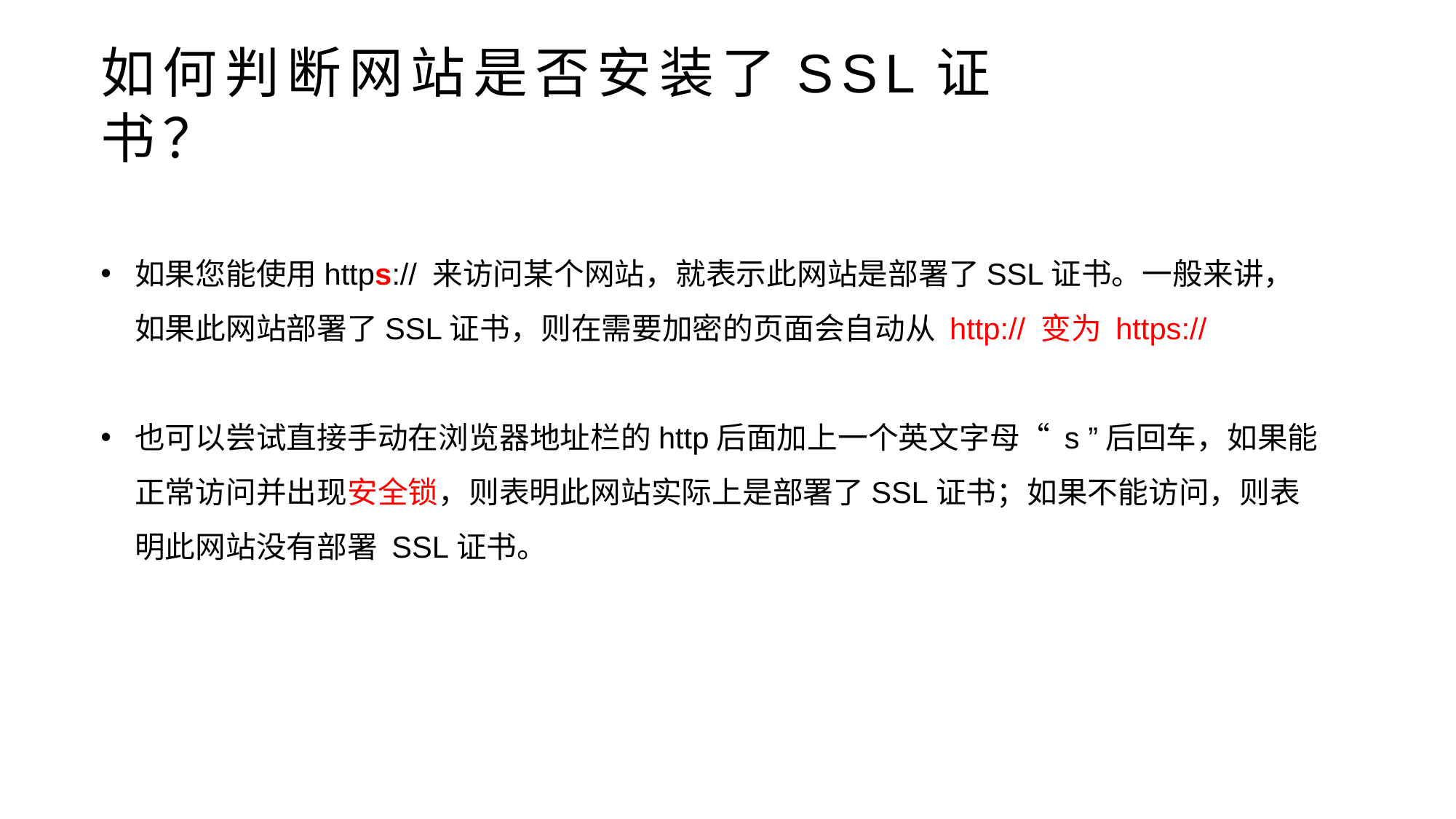

如何判断网站是否安装了SSL证书？
如果您能使用https:// 来访问某个网站，就表示此网站是部署了SSL证书。一般来讲，如果此网站部署了SSL证书，则在需要加密的页面会自动从 http:// 变为 https://

也可以尝试直接手动在浏览器地址栏的http后面加上一个英文字母“ s ”后回车，如果能正常访问并出现安全锁，则表明此网站实际上是部署了SSL证书；如果不能访问，则表明此网站没有部署 SSL证书。